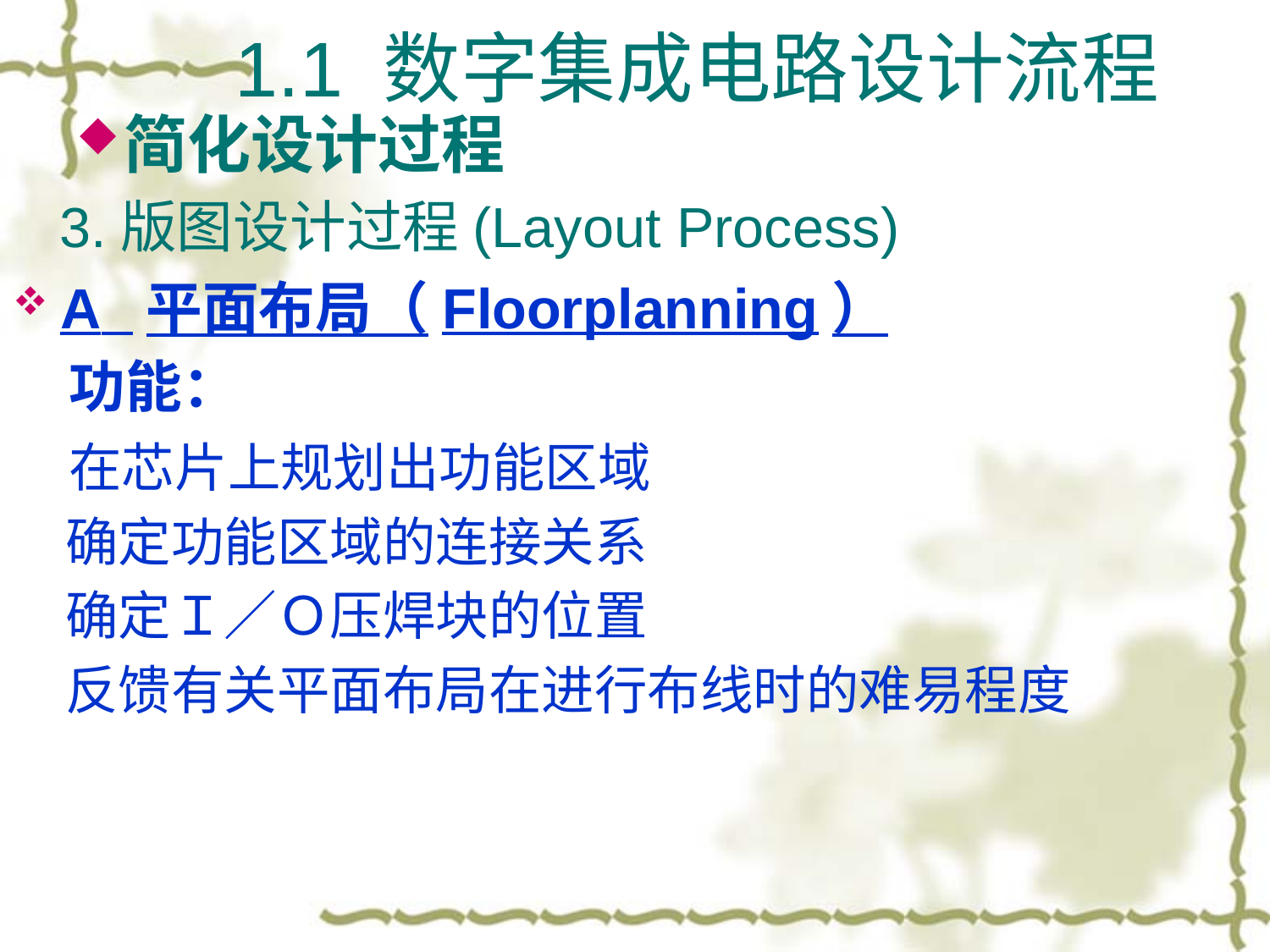

1.1 数字集成电路设计流程
简化设计过程

3.版图设计过程(Layout Process)
A  平面布局（Floorplanning）
　功能：
　在芯片上规划出功能区域
　确定功能区域的连接关系
　确定Ｉ／Ｏ压焊块的位置
　反馈有关平面布局在进行布线时的难易程度
13